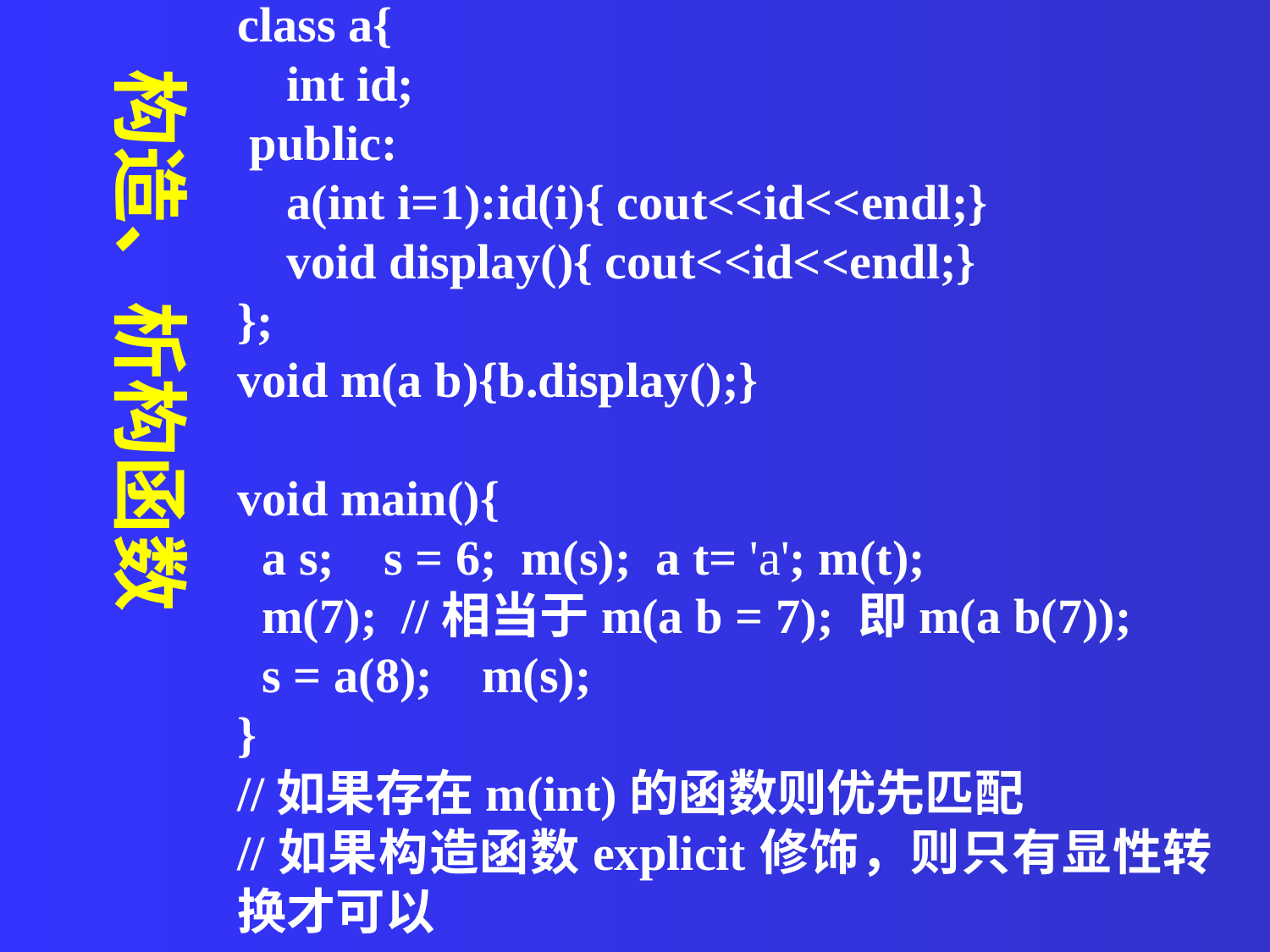

class a{
    int id;
 public:
    a(int i=1):id(i){ cout<<id<<endl;}
    void display(){ cout<<id<<endl;}
};
void m(a b){b.display();}

void main(){
  a s;    s = 6;  m(s);  a t= 'a'; m(t);
  m(7);  //相当于m(a b = 7); 即m(a b(7));
  s = a(8);    m(s);
}
//如果存在m(int)的函数则优先匹配
//如果构造函数explicit修饰，则只有显性转换才可以
构造、析构函数